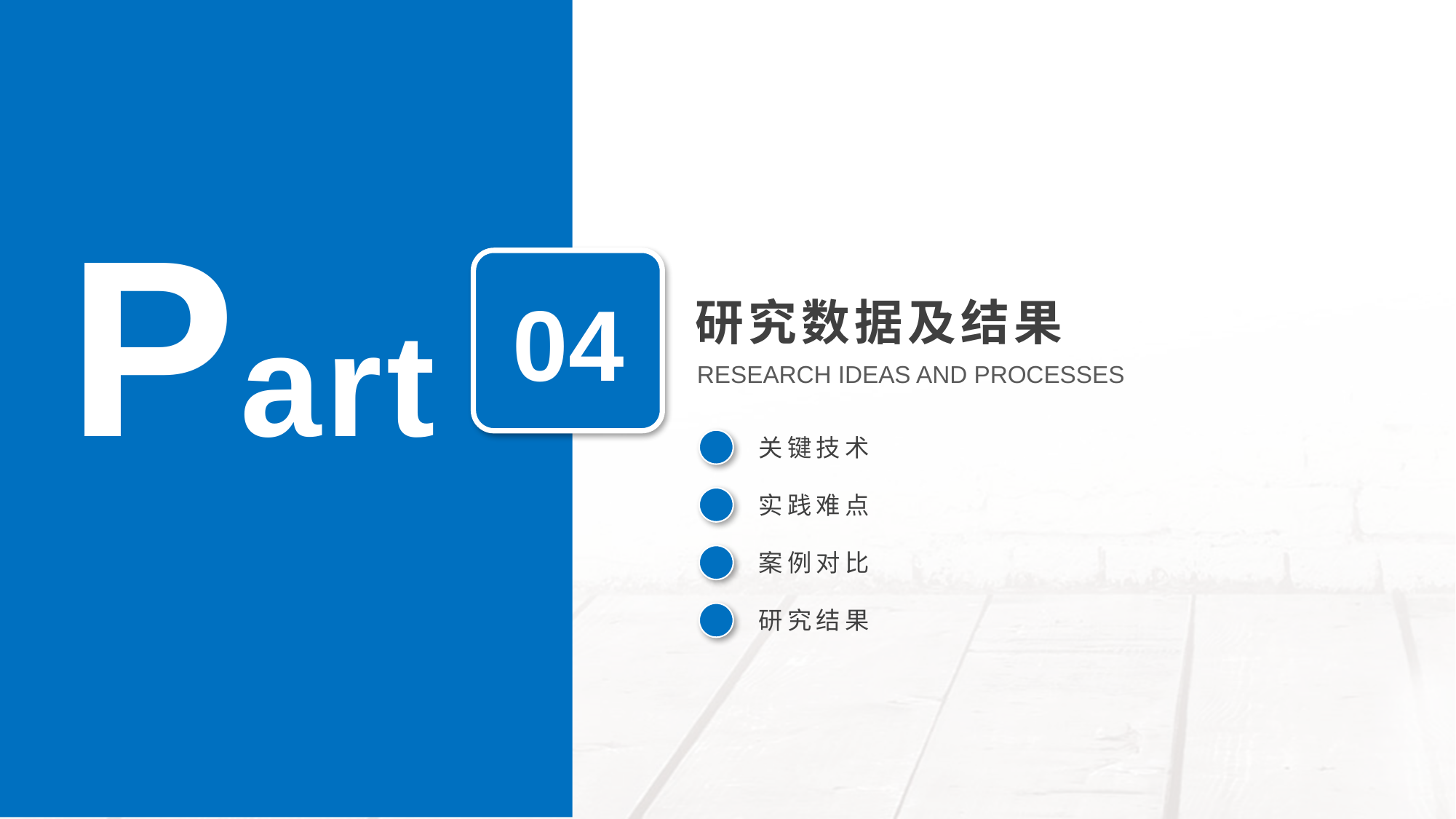

Part

04
研究数据及结果
RESEARCH IDEAS AND PROCESSES
关键技术

实践难点

案例对比

研究结果